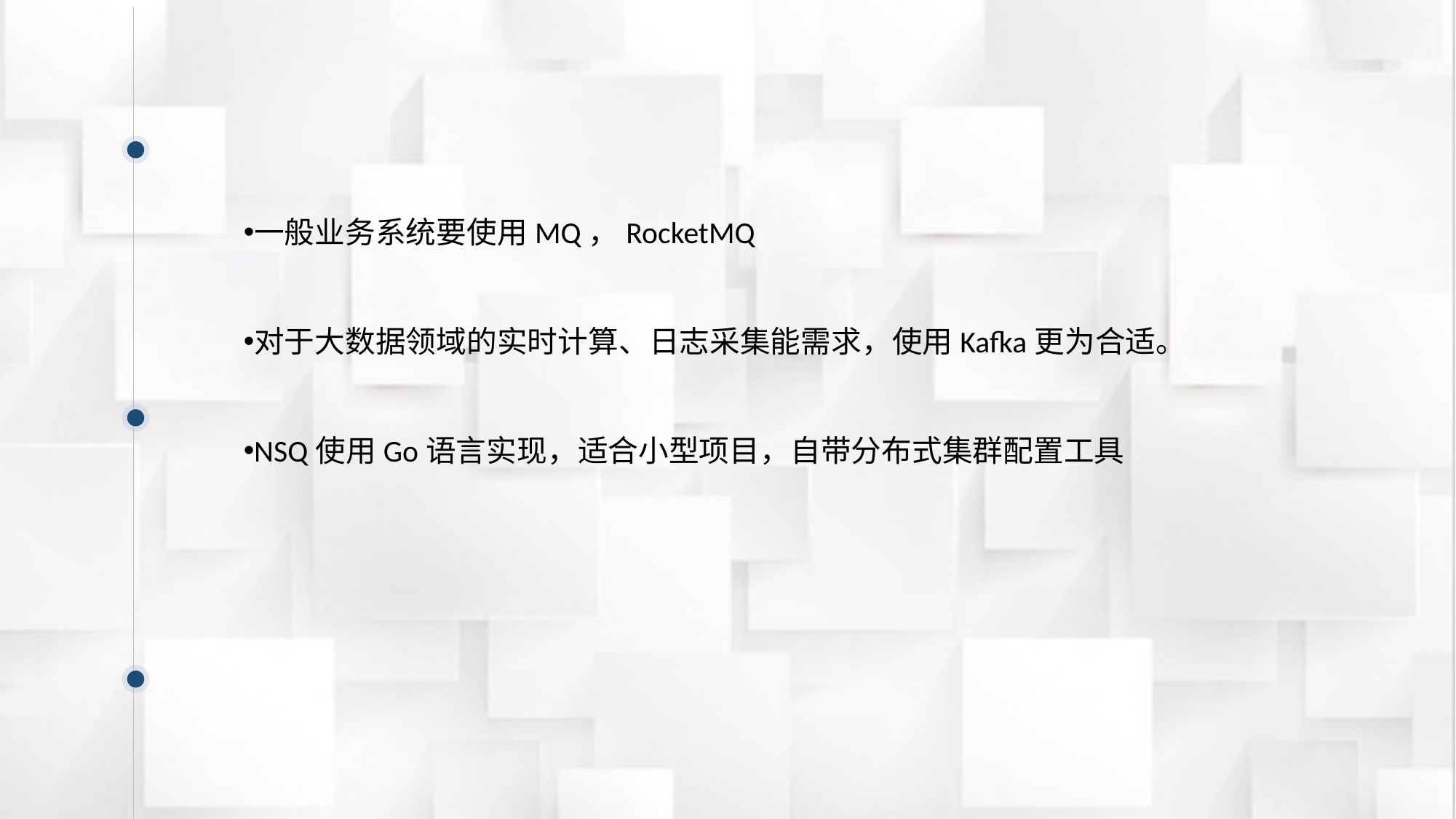

一般业务系统要使用MQ，RocketMQ

对于大数据领域的实时计算、日志采集能需求，使用Kafka更为合适。

NSQ使用Go语言实现，适合小型项目，自带分布式集群配置工具